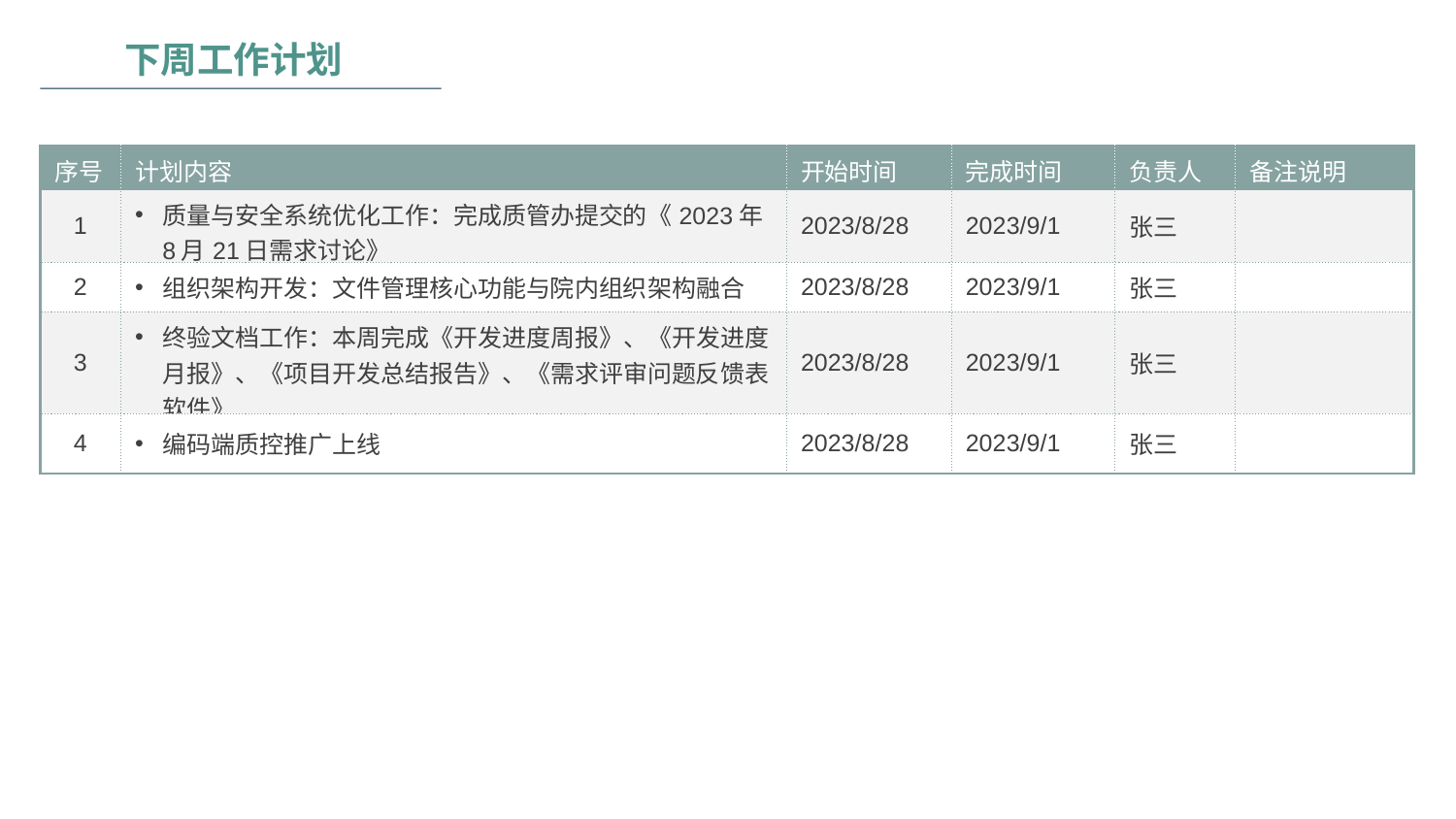

下周工作计划

| 序号 | 计划内容 | 开始时间 | 完成时间 | 负责人 | 备注说明 |
| --- | --- | --- | --- | --- | --- |
| 1 | 质量与安全系统优化工作：完成质管办提交的《2023年8月21日需求讨论》 | 2023/8/28 | 2023/9/1 | 张三 |  |
| 2 | 组织架构开发：文件管理核心功能与院内组织架构融合 | 2023/8/28 | 2023/9/1 | 张三 |  |
| 3 | 终验文档工作：本周完成《开发进度周报》、《开发进度月报》、《项目开发总结报告》、《需求评审问题反馈表软件》 | 2023/8/28 | 2023/9/1 | 张三 |  |
| 4 | 编码端质控推广上线 | 2023/8/28 | 2023/9/1 | 张三 |  |